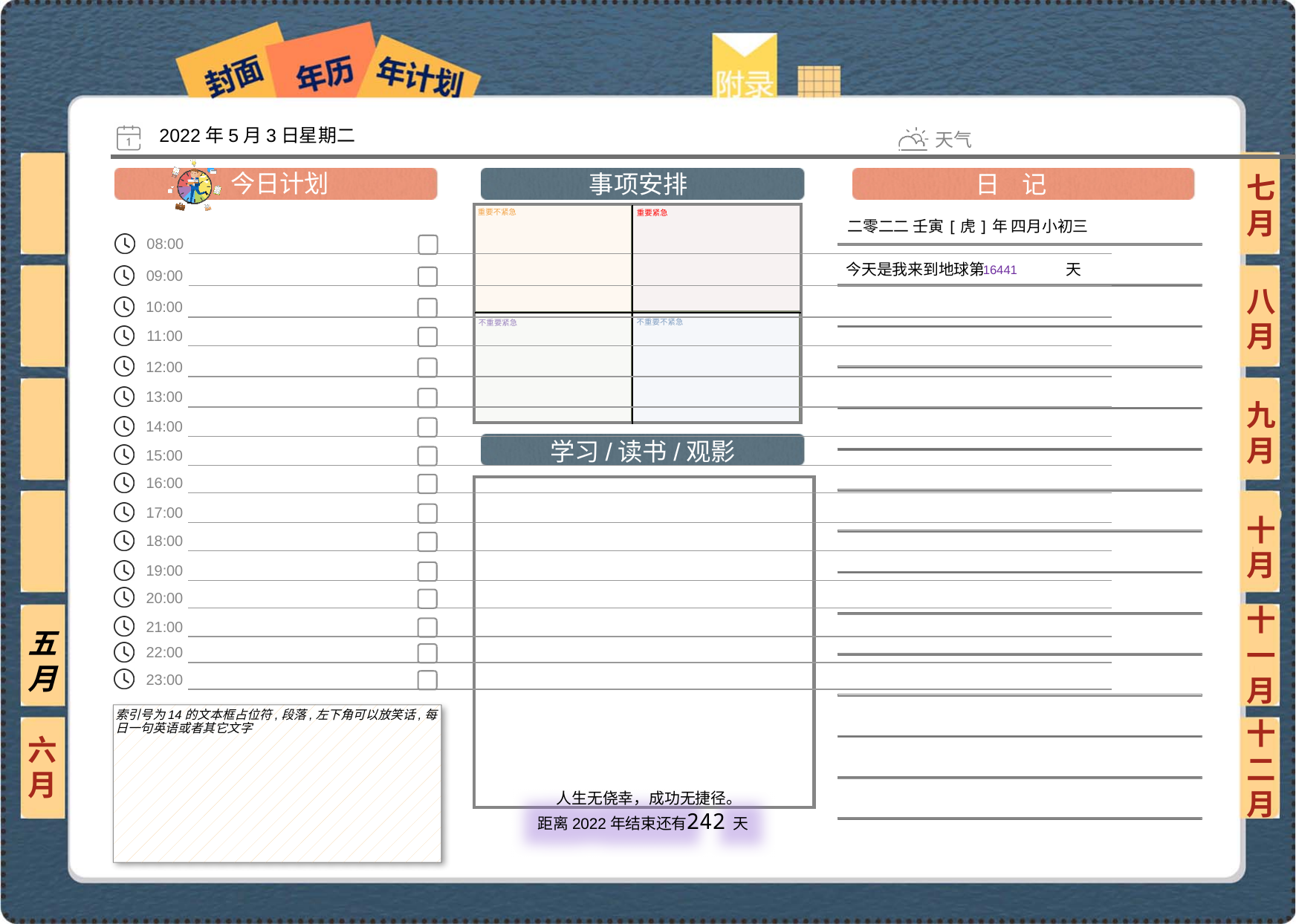

2022年5月3日星期二
七月
二零二二 壬寅[虎]年 四月小初三
16441
八月
九月
十月
十一月
五月
索引号为14的文本框占位符,段落,左下角可以放笑话,每日一句英语或者其它文字
六月
十二月
242
 人生无侥幸，成功无捷径。